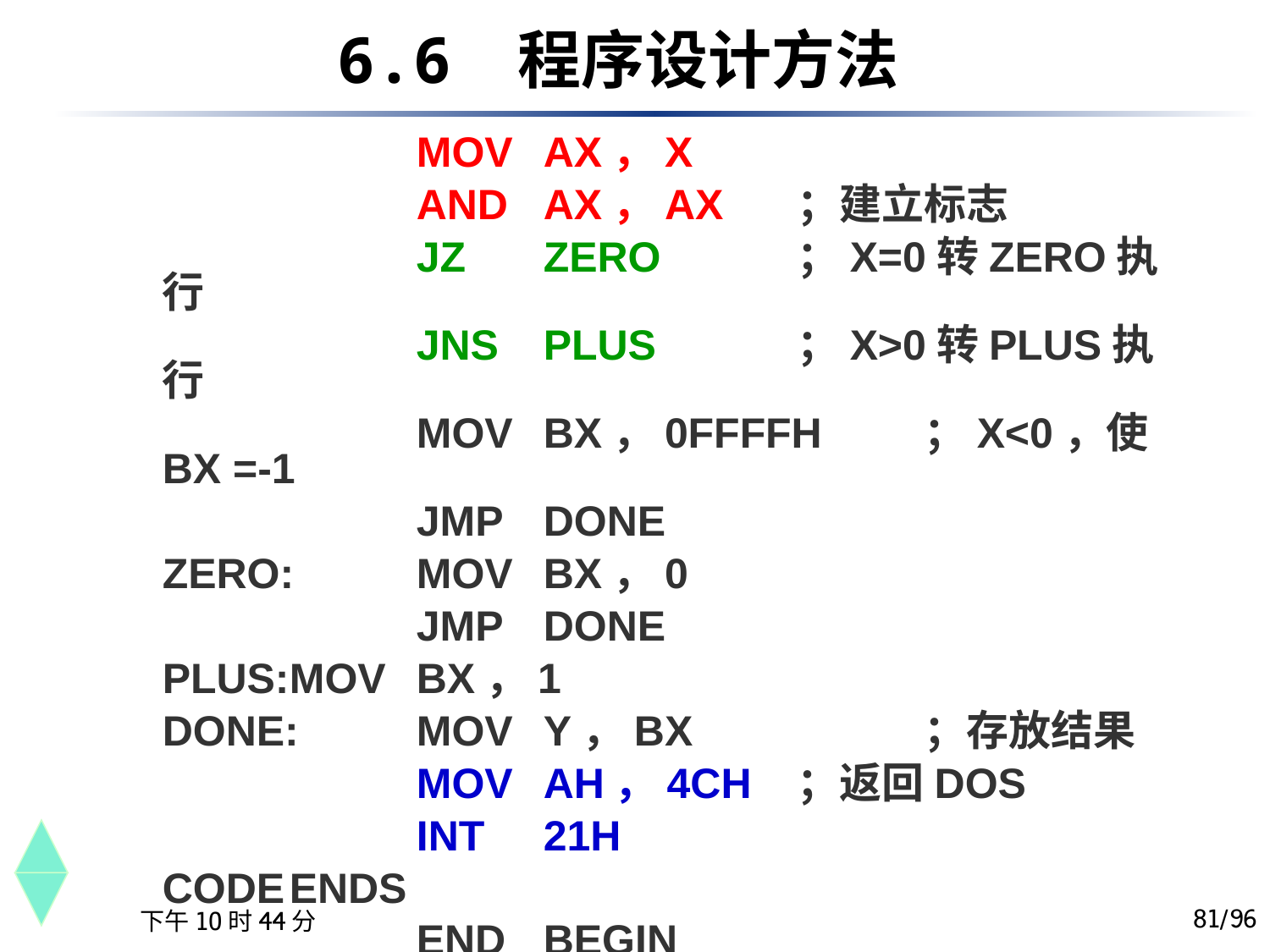

6.6	 程序设计方法
			MOV	AX，X
			AND	AX，AX	；建立标志
			JZ	ZERO		；X=0转ZERO执行
			JNS	PLUS		；X>0转PLUS执行
			MOV	BX，0FFFFH	；X<0，使BX =-1
			JMP	DONE
	ZERO:	MOV	BX，0
			JMP	DONE
	PLUS:	MOV	BX，1
	DONE:	MOV	Y，BX		；存放结果
			MOV	AH，4CH	；返回DOS
			INT	21H
	CODE	ENDS
			END	BEGIN
81/96
下午10时44分